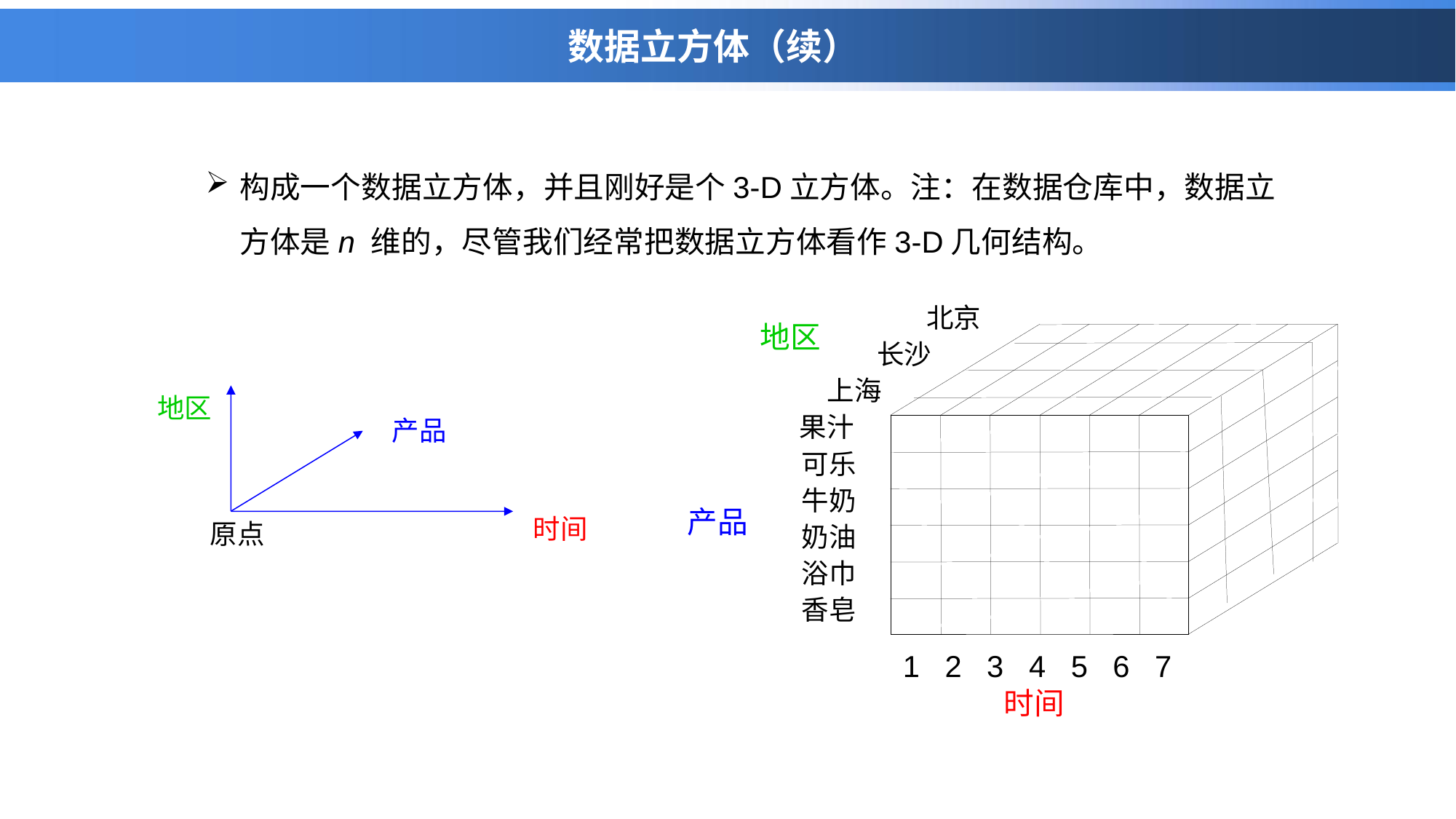

# 数据立方体（续）
构成一个数据立方体，并且刚好是个3-D立方体。注：在数据仓库中，数据立方体是n 维的，尽管我们经常把数据立方体看作3-D几何结构。

北京
地区

长沙

上海

果汁

可乐

牛奶

产品

奶油

浴巾

香皂

1   2   3   4   5   6   7
时间

地区
产品

时间

原点